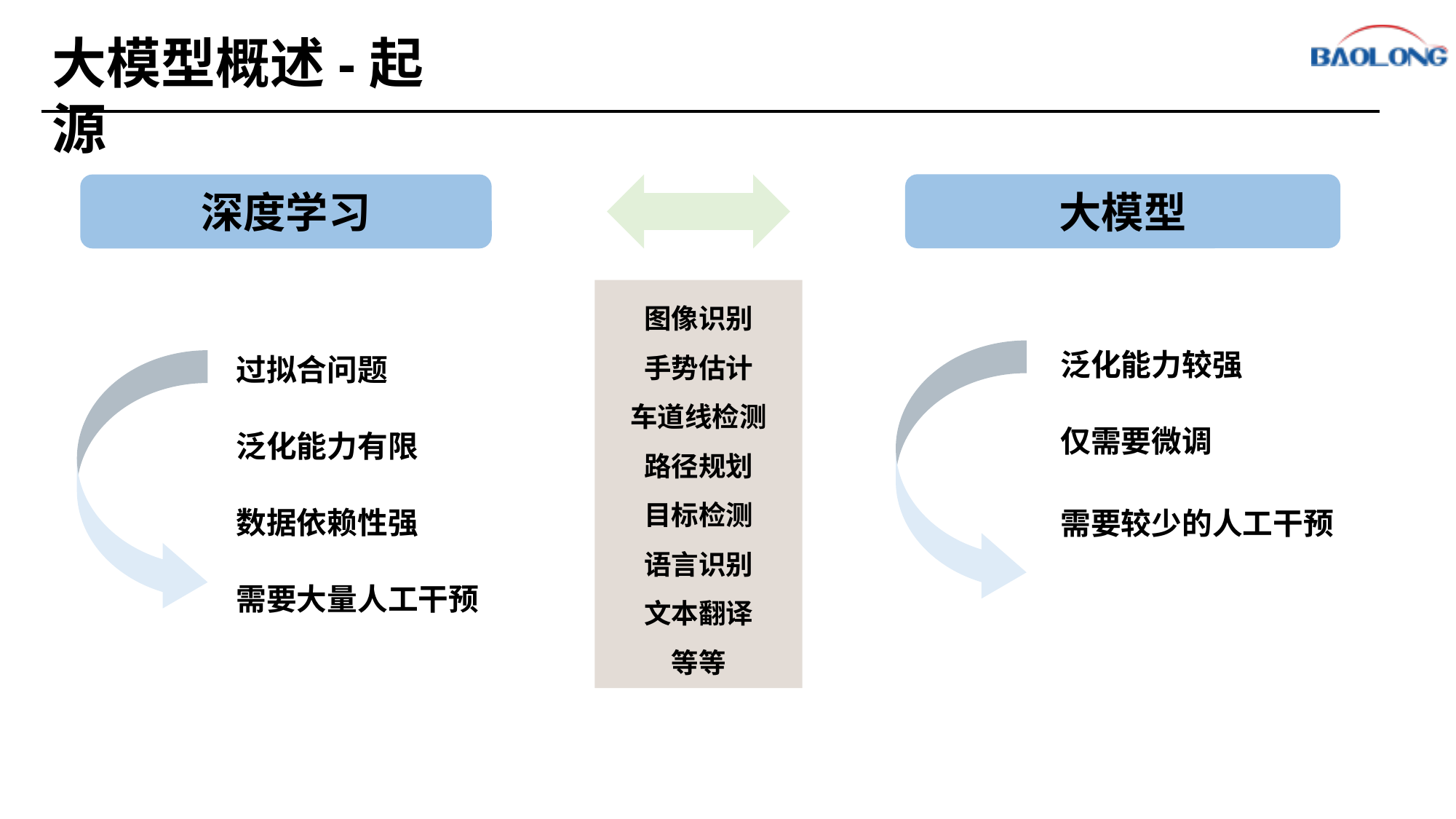

大模型概述-起源

大模型
深度学习
图像识别
手势估计
车道线检测
路径规划
目标检测
语言识别
文本翻译
等等

泛化能力较强
过拟合问题
泛化能力有限
数据依赖性强
需要大量人工干预

仅需要微调

需要较少的人工干预